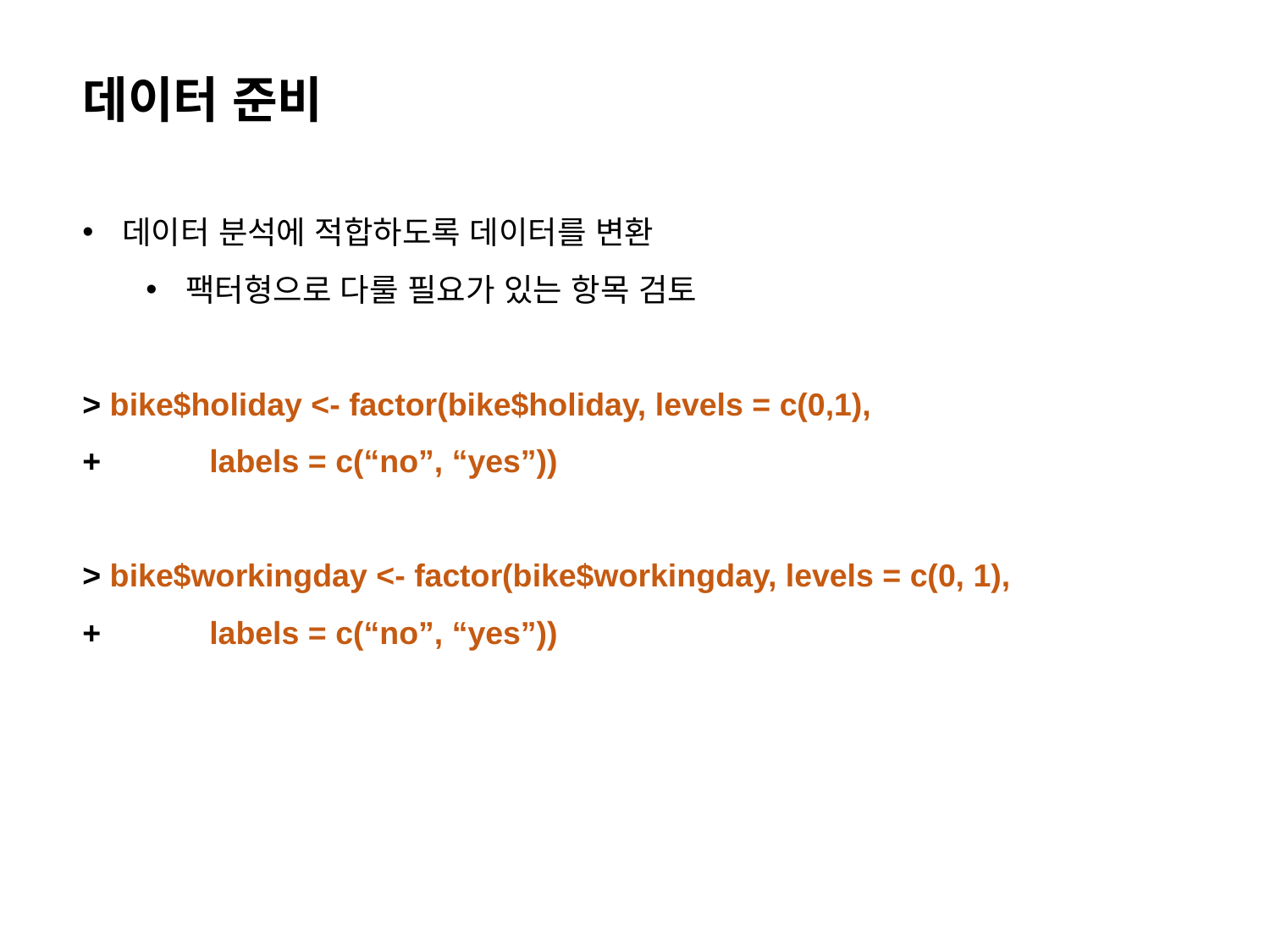

데이터 준비
데이터 분석에 적합하도록 데이터를 변환
팩터형으로 다룰 필요가 있는 항목 검토

> bike$holiday <- factor(bike$holiday, levels = c(0,1),
+	labels = c(“no”, “yes”))

> bike$workingday <- factor(bike$workingday, levels = c(0, 1),
+	labels = c(“no”, “yes”))